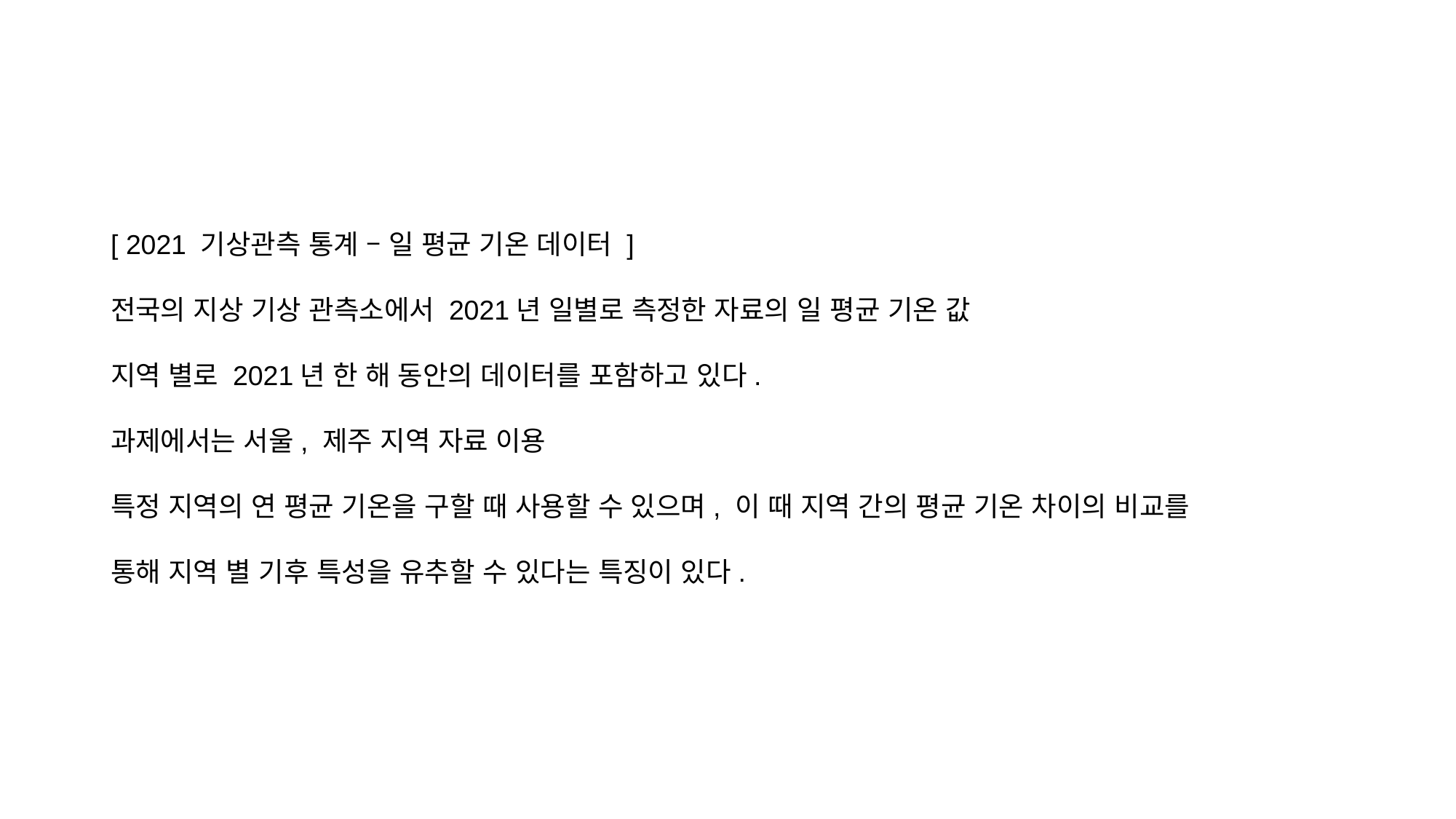

[ 2021 기상관측 통계 – 일 평균 기온 데이터 ]

전국의 지상 기상 관측소에서 2021년 일별로 측정한 자료의 일 평균 기온 값

지역 별로 2021년 한 해 동안의 데이터를 포함하고 있다.

과제에서는 서울, 제주 지역 자료 이용

특정 지역의 연 평균 기온을 구할 때 사용할 수 있으며, 이 때 지역 간의 평균 기온 차이의 비교를

통해 지역 별 기후 특성을 유추할 수 있다는 특징이 있다.